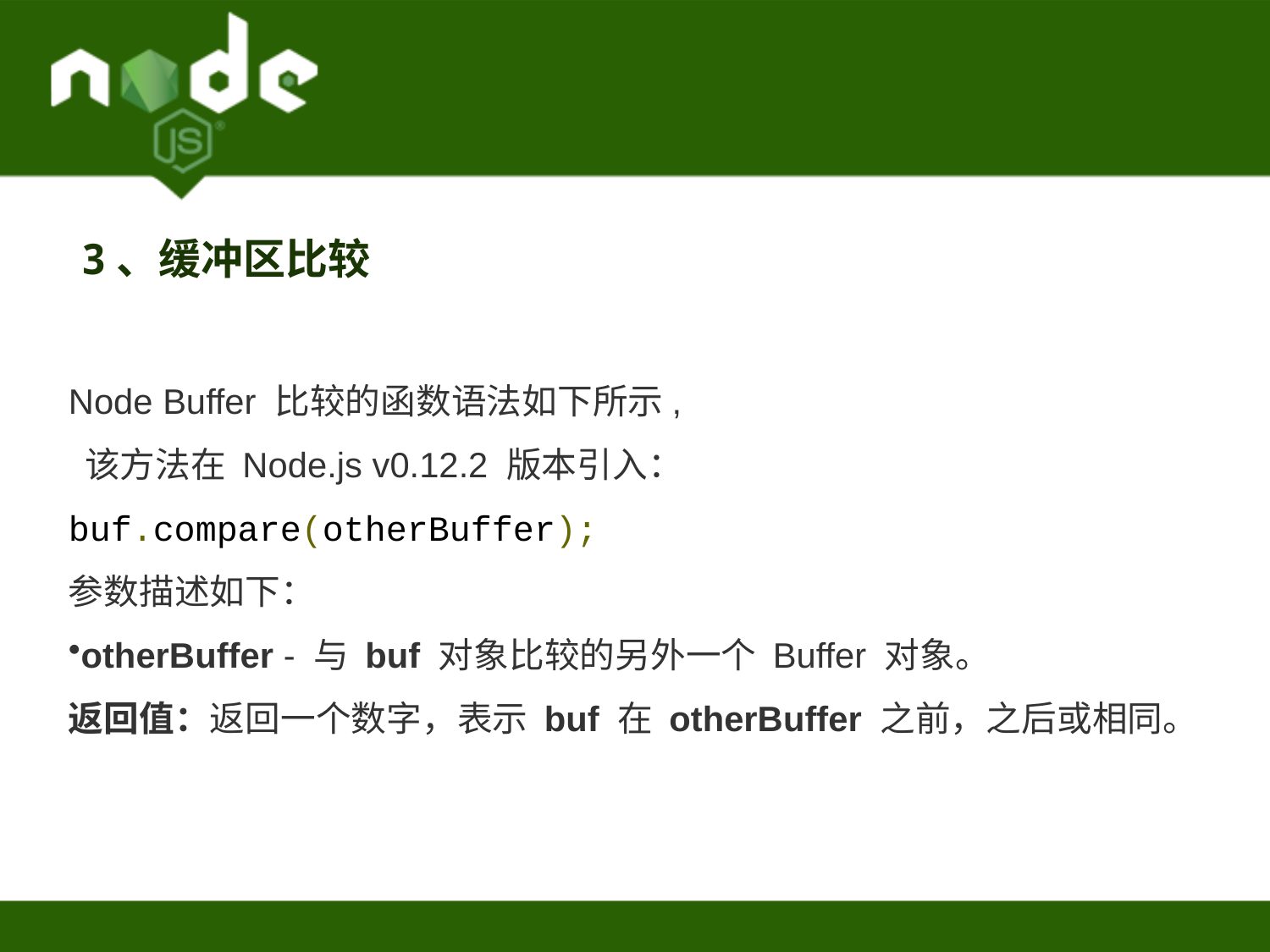

3、缓冲区比较
Node Buffer 比较的函数语法如下所示,
 该方法在 Node.js v0.12.2 版本引入：
buf.compare(otherBuffer);
参数描述如下：
otherBuffer - 与 buf 对象比较的另外一个 Buffer 对象。
返回值：返回一个数字，表示 buf 在 otherBuffer 之前，之后或相同。